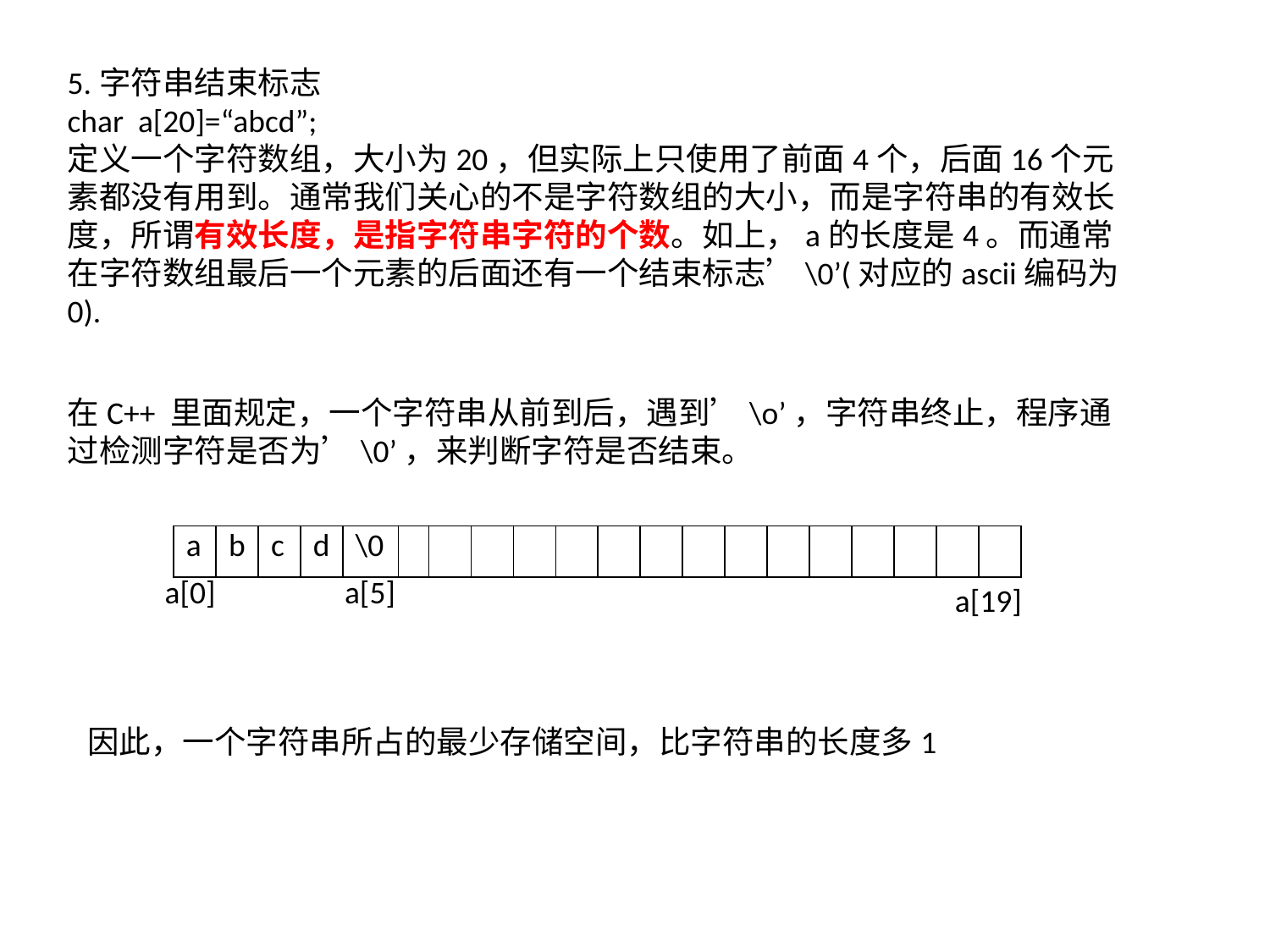

5.字符串结束标志
char  a[20]=“abcd”;
定义一个字符数组，大小为20，但实际上只使用了前面4个，后面16个元素都没有用到。通常我们关心的不是字符数组的大小，而是字符串的有效长度，所谓有效长度，是指字符串字符的个数。如上，a的长度是4。而通常在字符数组最后一个元素的后面还有一个结束标志’\0’(对应的ascii编码为0).

在C++ 里面规定，一个字符串从前到后，遇到’\o’，字符串终止，程序通过检测字符是否为’\0’，来判断字符是否结束。
| a | b | c | d | \0 |  |  |  |  |  |  |  |  |  |  |  |  |  |  |  |
| --- | --- | --- | --- | --- | --- | --- | --- | --- | --- | --- | --- | --- | --- | --- | --- | --- | --- | --- | --- |
a[0]
a[5]
a[19]
因此，一个字符串所占的最少存储空间，比字符串的长度多1